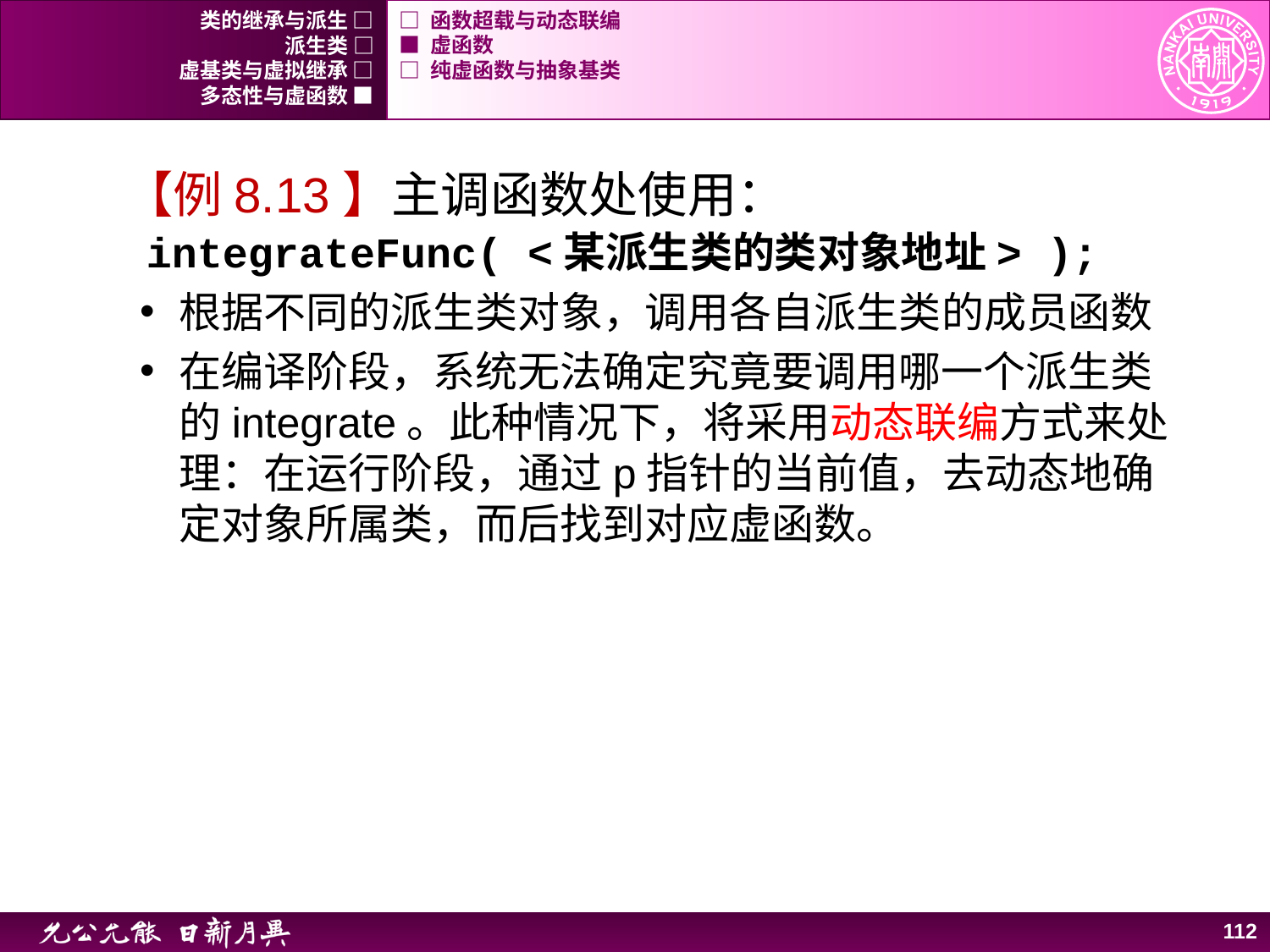

类的继承与派生 □
□ 函数超载与动态联编
派生类 □
■ 虚函数
虚基类与虚拟继承 □
□ 纯虚函数与抽象基类
多态性与虚函数 ■

【例8.13】主调函数处使用：
integrateFunc( <某派生类的类对象地址> );
根据不同的派生类对象，调用各自派生类的成员函数
在编译阶段，系统无法确定究竟要调用哪一个派生类的integrate。此种情况下，将采用动态联编方式来处理：在运行阶段，通过p指针的当前值，去动态地确定对象所属类，而后找到对应虚函数。
112